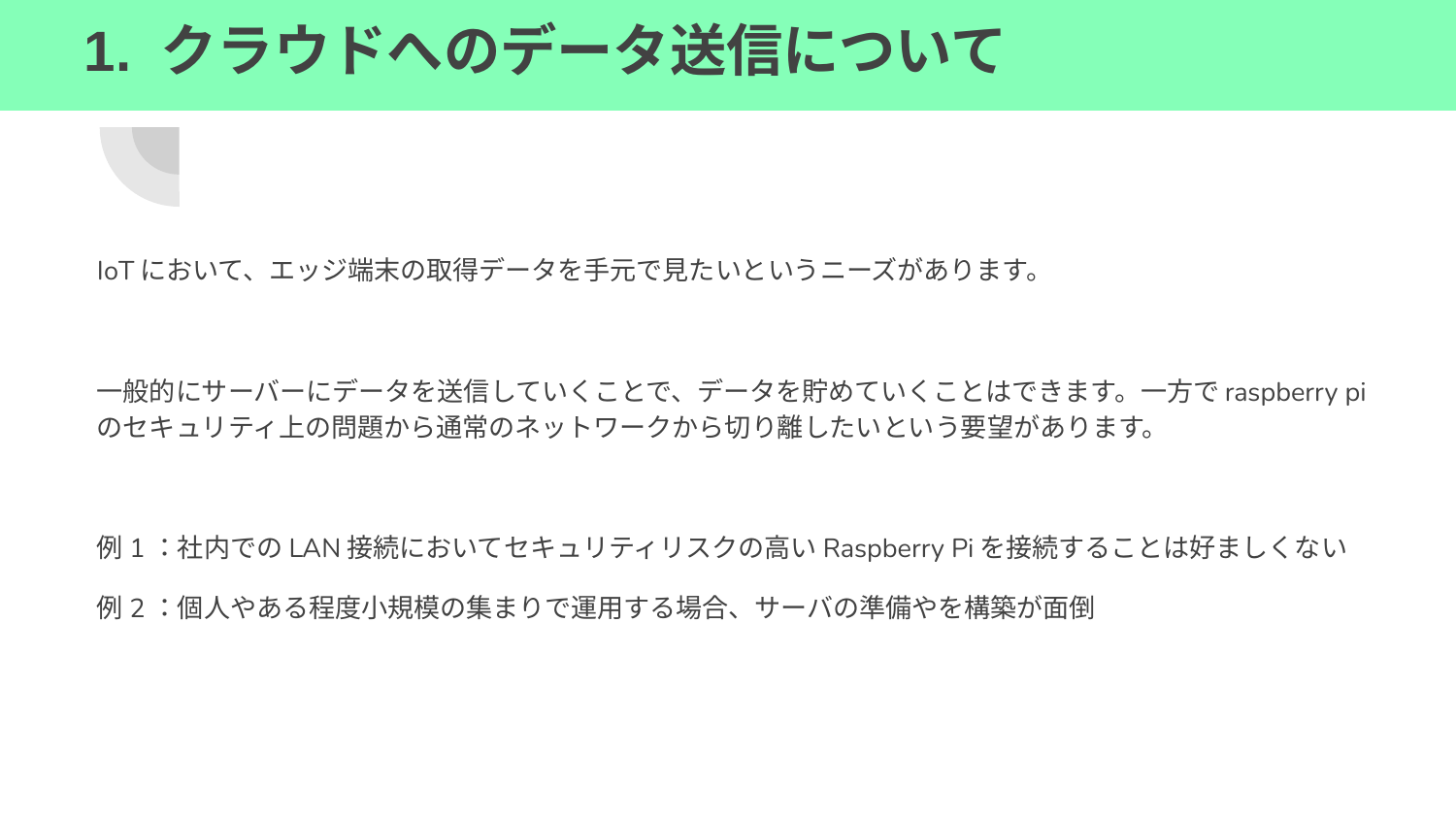

1. クラウドへのデータ送信について
IoTにおいて、エッジ端末の取得データを手元で見たいというニーズがあります。

一般的にサーバーにデータを送信していくことで、データを貯めていくことはできます。一方でraspberry piのセキュリティ上の問題から通常のネットワークから切り離したいという要望があります。

例1：社内でのLAN接続においてセキュリティリスクの高いRaspberry Piを接続することは好ましくない
例2：個人やある程度小規模の集まりで運用する場合、サーバの準備やを構築が面倒